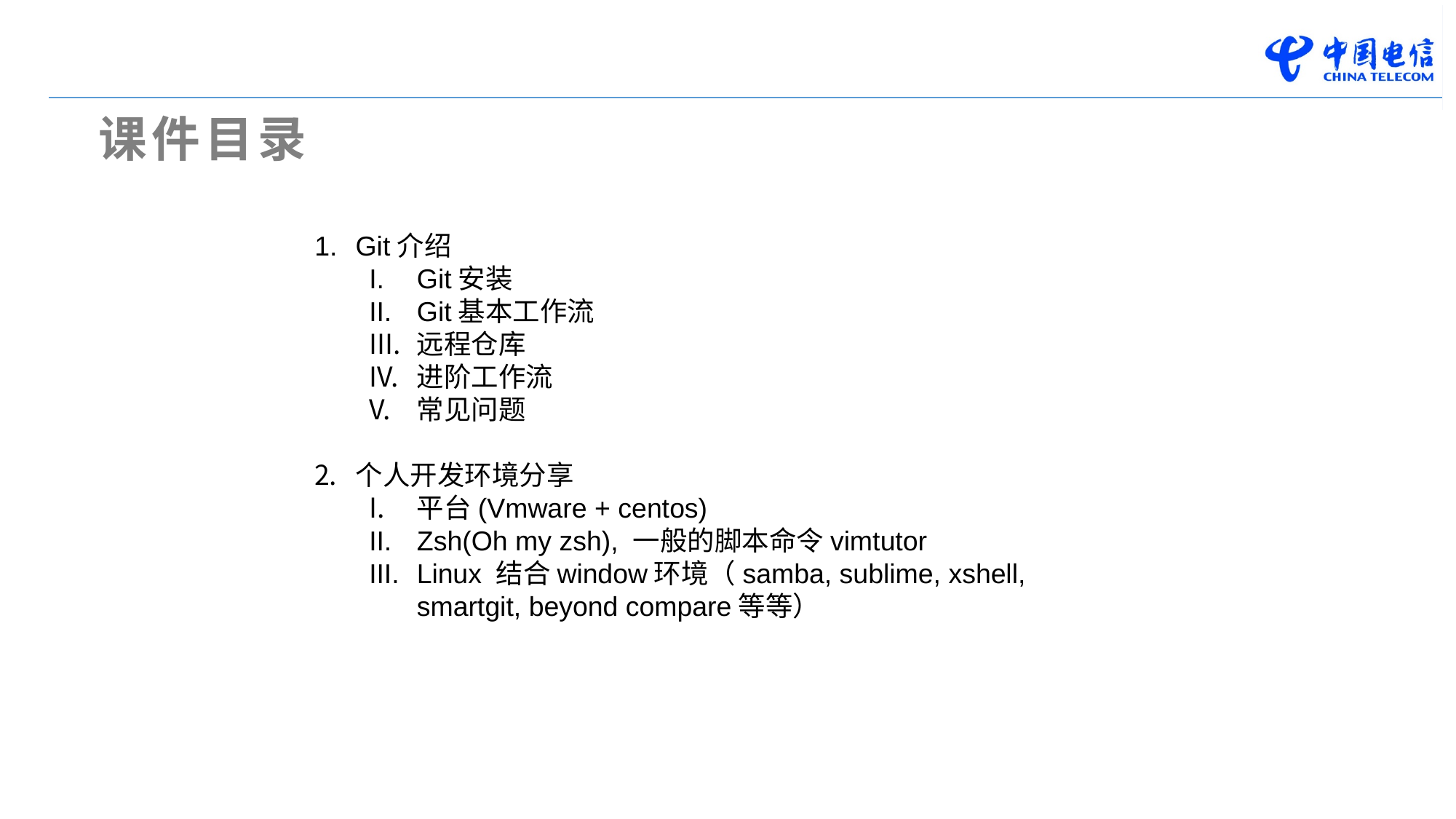

课件目录
Git介绍
Git安装
Git基本工作流
远程仓库
进阶工作流
常见问题

个人开发环境分享
平台(Vmware + centos)
Zsh(Oh my zsh), 一般的脚本命令vimtutor
Linux 结合window环境（samba, sublime, xshell, smartgit, beyond compare等等）